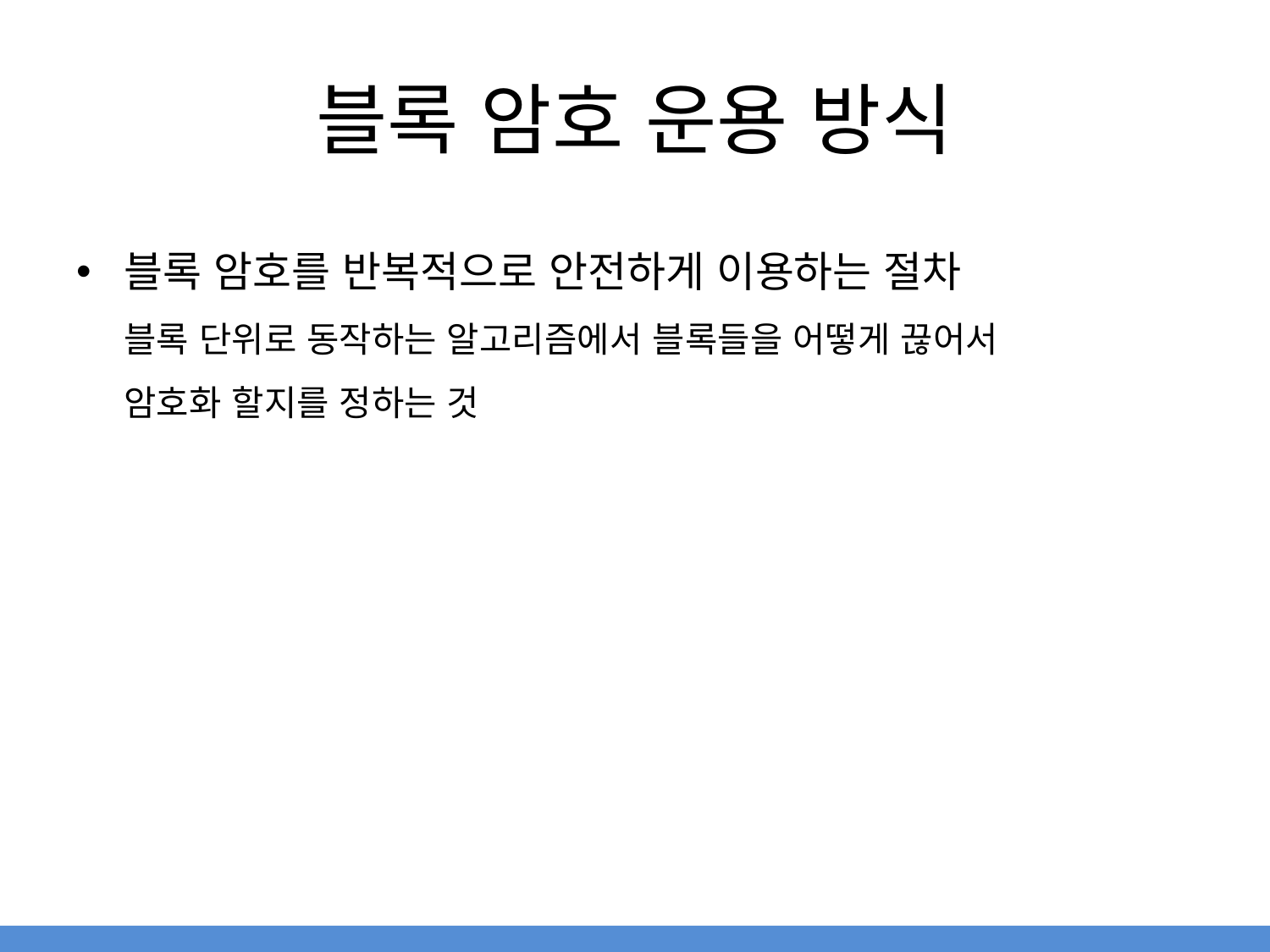

# 블록 암호 운용 방식
블록 암호를 반복적으로 안전하게 이용하는 절차
블록 단위로 동작하는 알고리즘에서 블록들을 어떻게 끊어서
암호화 할지를 정하는 것